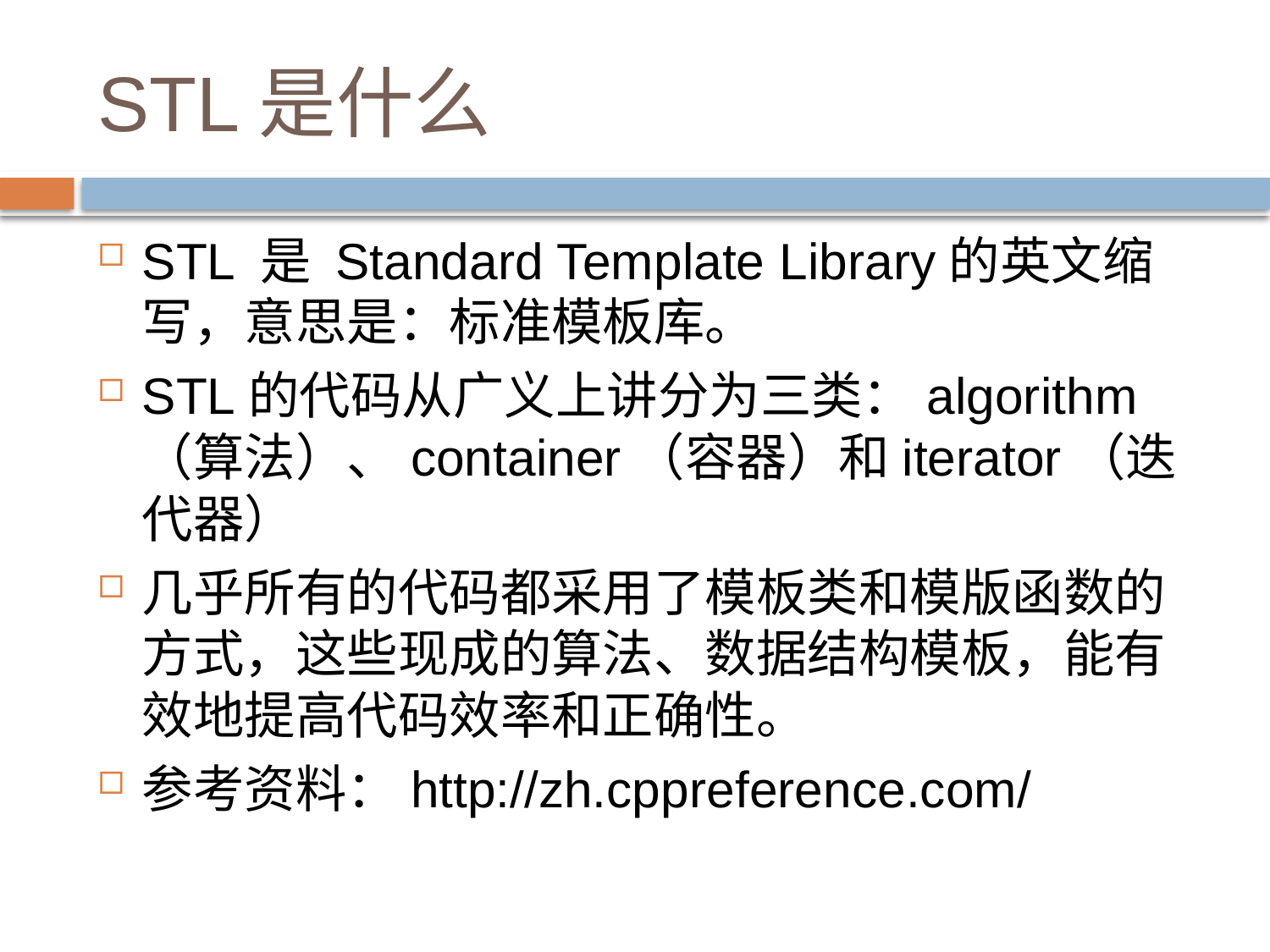

# STL是什么
STL 是 Standard Template Library的英文缩写，意思是：标准模板库。
STL的代码从广义上讲分为三类：algorithm（算法）、container（容器）和iterator（迭代器）
几乎所有的代码都采用了模板类和模版函数的方式，这些现成的算法、数据结构模板，能有效地提高代码效率和正确性。
参考资料：http://zh.cppreference.com/